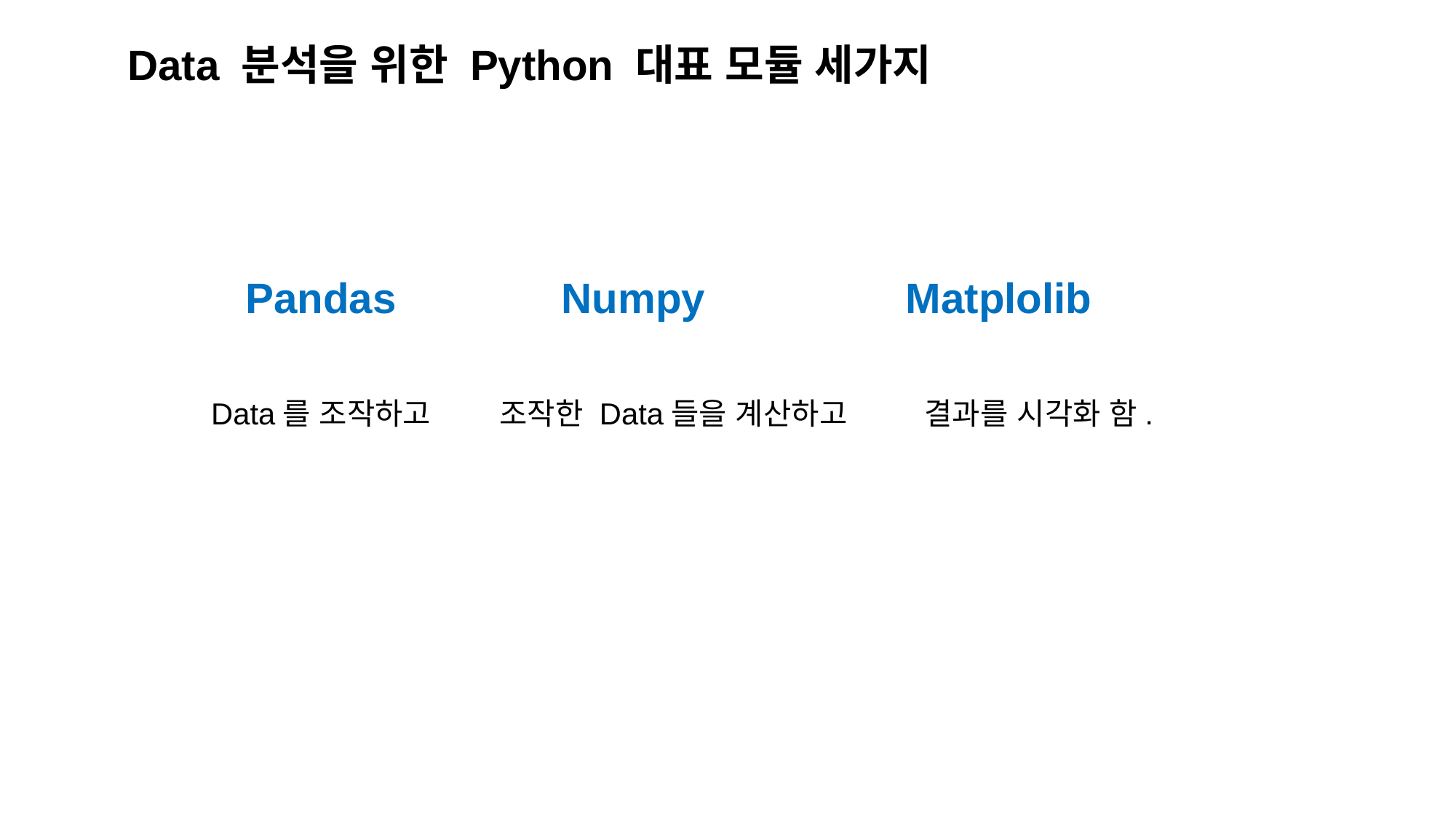

Data 분석을 위한 Python 대표 모듈 세가지

          Pandas              Numpy                 Matplolib

          Data를 조작하고        조작한 Data들을 계산하고         결과를 시각화 함.
r